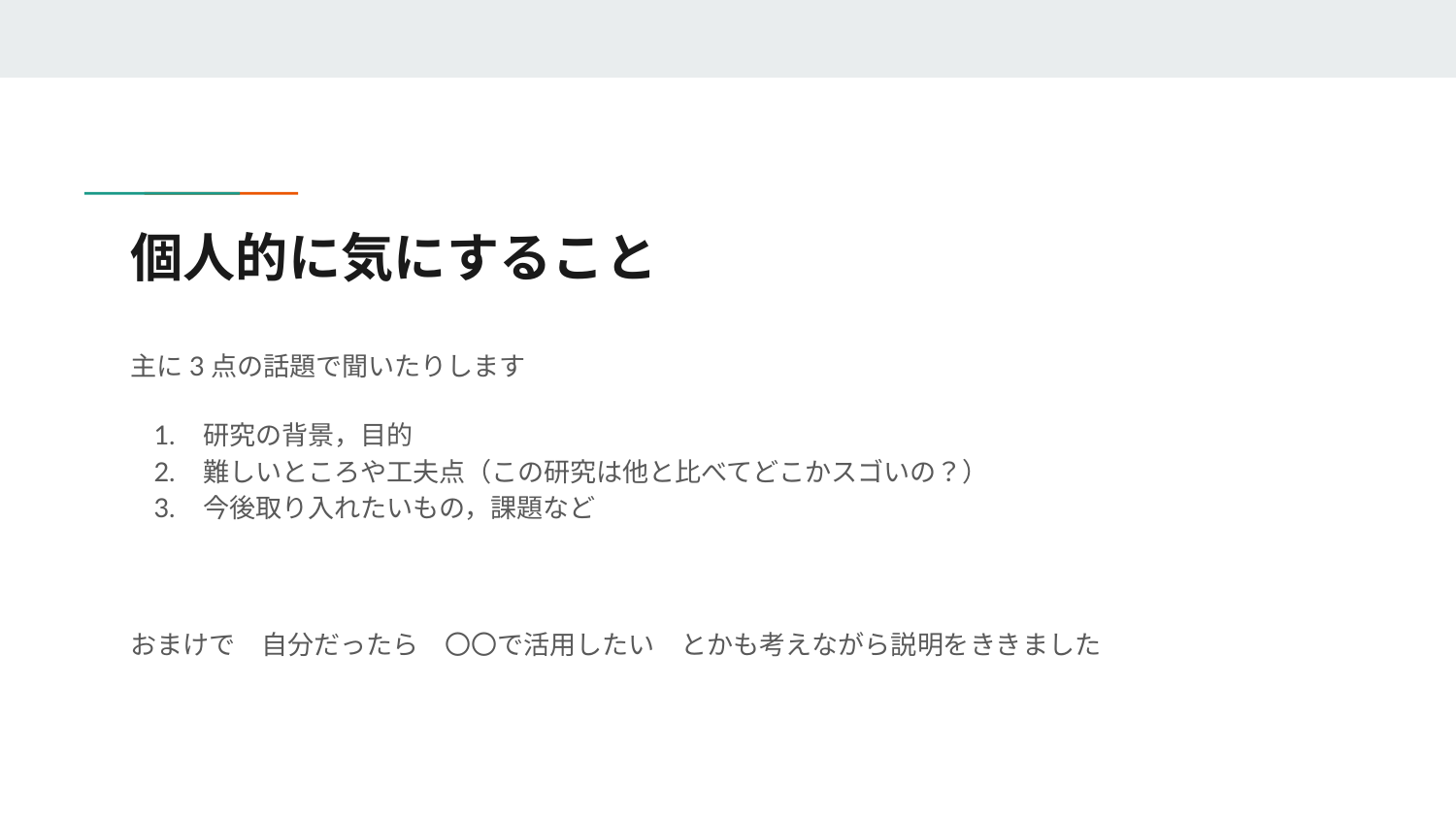

# 個人的に気にすること
主に3点の話題で聞いたりします
研究の背景，目的
難しいところや工夫点（この研究は他と比べてどこかスゴいの？）
今後取り入れたいもの，課題など

おまけで　自分だったら　〇〇で活用したい　とかも考えながら説明をききました